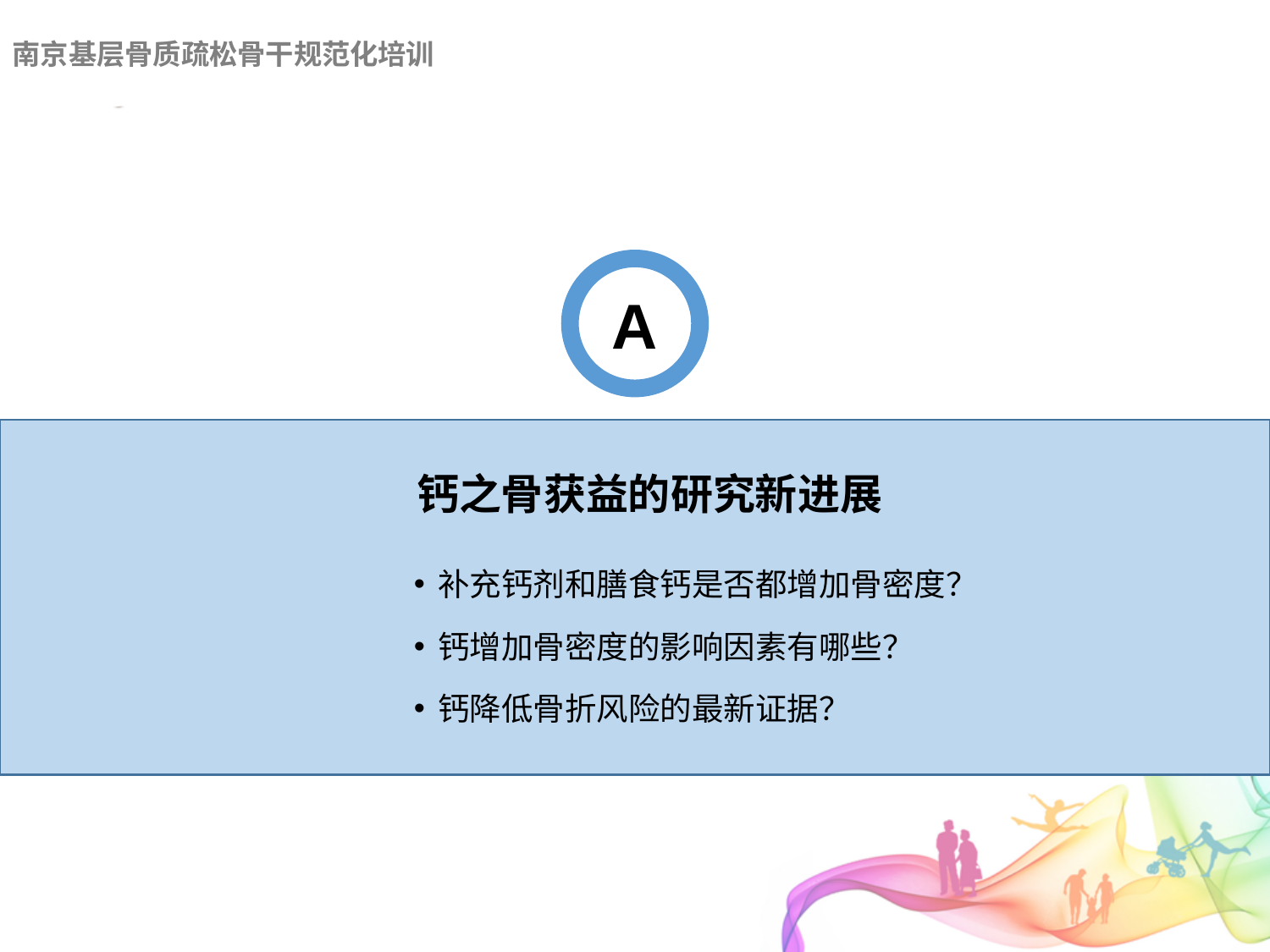

南京基层骨质疏松骨干规范化培训
A

钙之骨获益的研究新进展
补充钙剂和膳食钙是否都增加骨密度？
钙增加骨密度的影响因素有哪些？
钙降低骨折风险的最新证据？